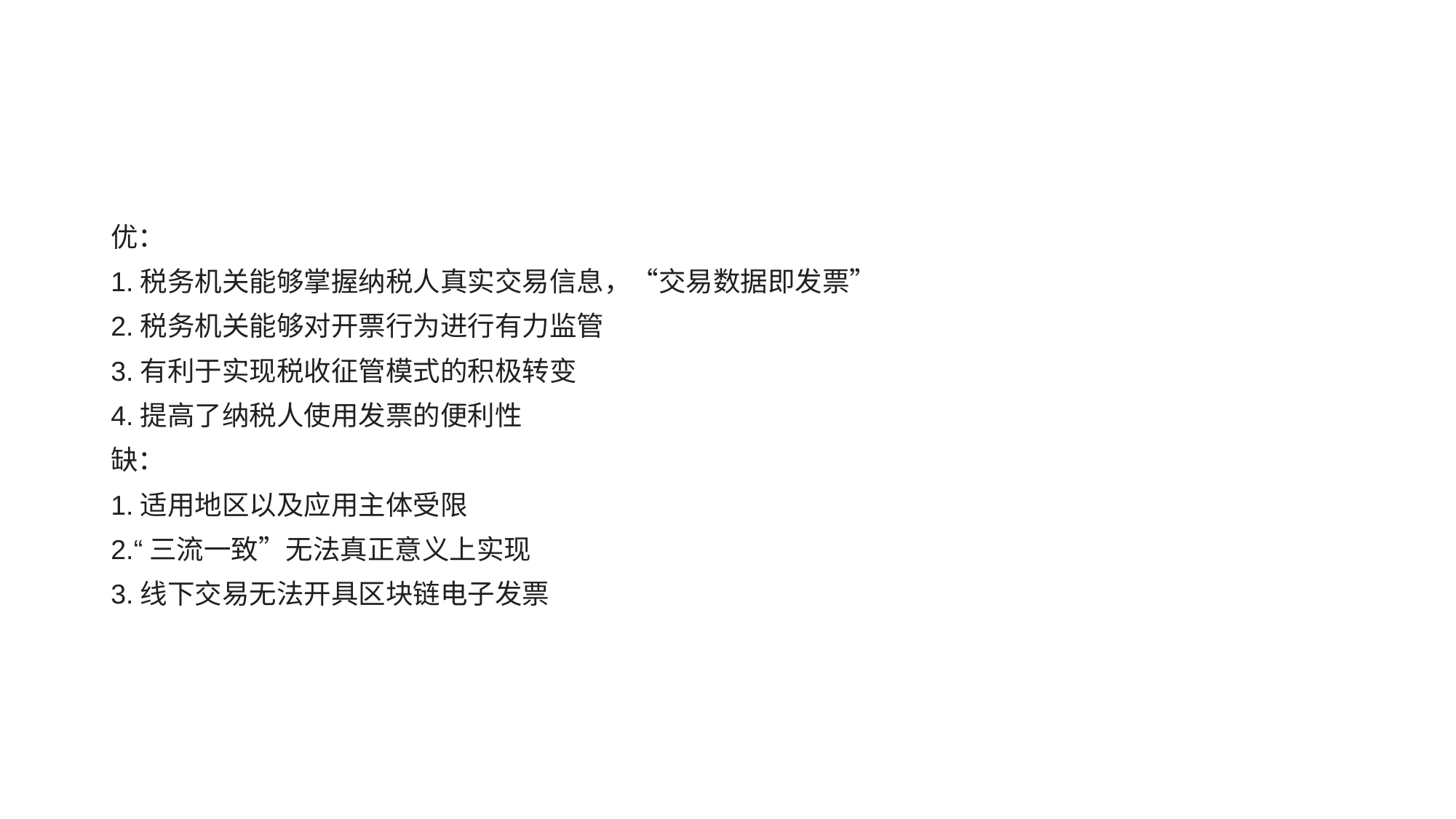

#
优：
1.税务机关能够掌握纳税人真实交易信息，“交易数据即发票”
2.税务机关能够对开票行为进行有力监管
3.有利于实现税收征管模式的积极转变
4.提高了纳税人使用发票的便利性
缺：
1.适用地区以及应用主体受限
2.“三流一致”无法真正意义上实现
3.线下交易无法开具区块链电子发票